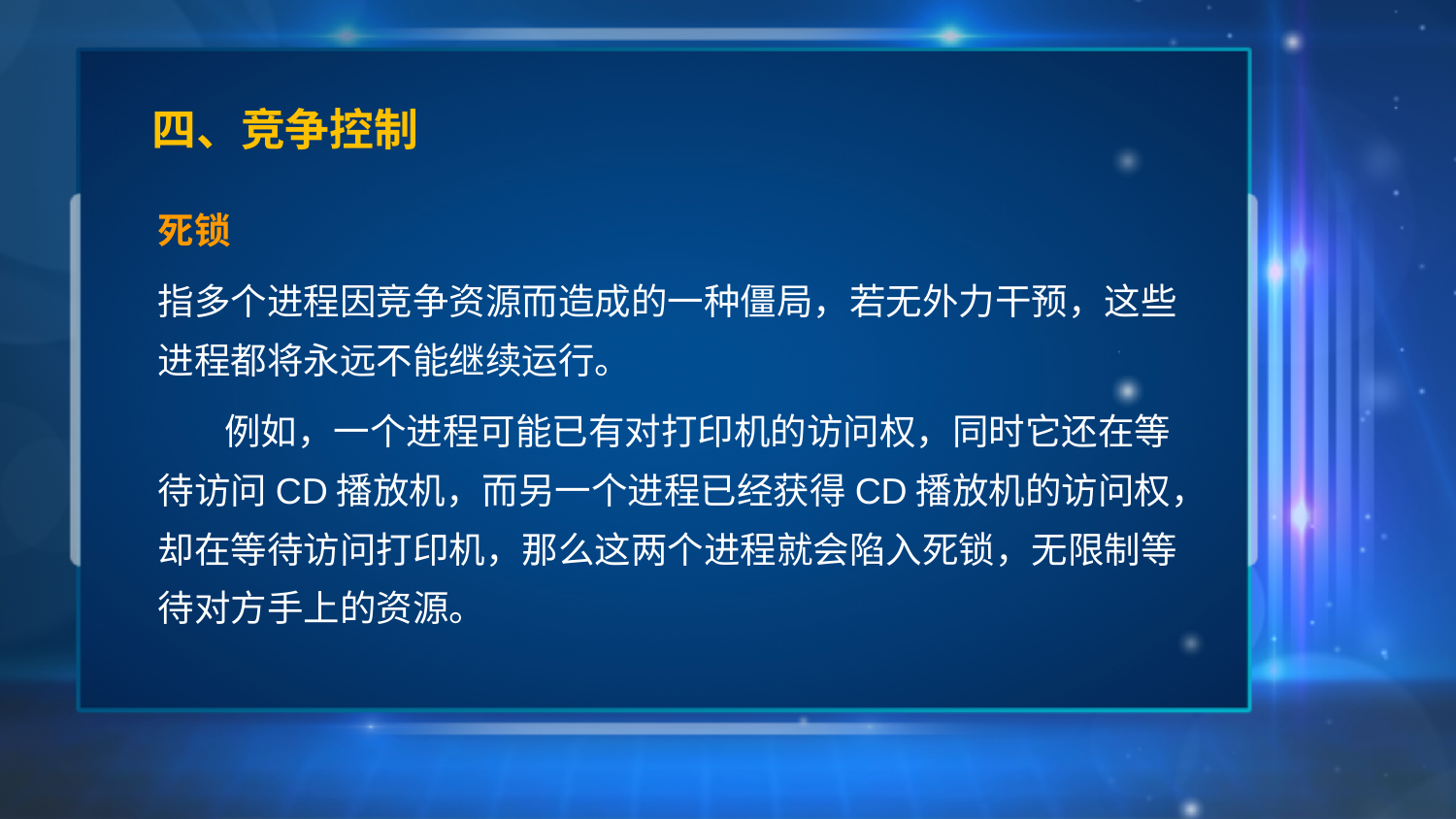

# 四、竞争控制
死锁
指多个进程因竞争资源而造成的一种僵局，若无外力干预，这些进程都将永远不能继续运行。
       例如，一个进程可能已有对打印机的访问权，同时它还在等待访问CD播放机，而另一个进程已经获得CD播放机的访问权，却在等待访问打印机，那么这两个进程就会陷入死锁，无限制等待对方手上的资源。